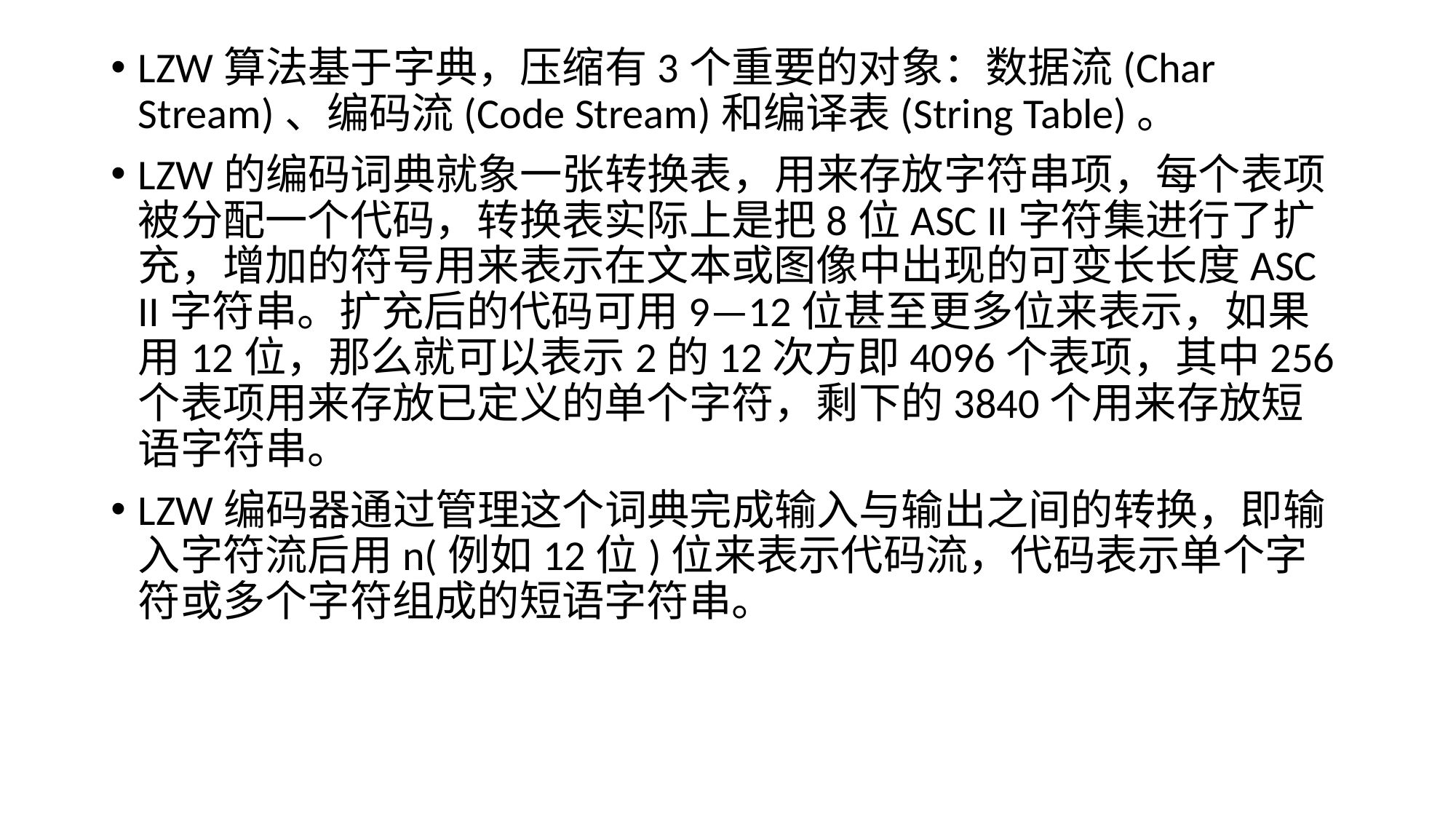

LZW算法基于字典，压缩有3个重要的对象：数据流(Char Stream)、编码流(Code Stream)和编译表(String Table)。
LZW的编码词典就象一张转换表，用来存放字符串项，每个表项被分配一个代码，转换表实际上是把8位ASC II字符集进行了扩充，增加的符号用来表示在文本或图像中出现的可变长长度ASC II字符串。扩充后的代码可用9—12位甚至更多位来表示，如果用12位，那么就可以表示2的12次方即4096个表项，其中256个表项用来存放已定义的单个字符，剩下的3840个用来存放短语字符串。
LZW编码器通过管理这个词典完成输入与输出之间的转换，即输入字符流后用n(例如12位)位来表示代码流，代码表示单个字符或多个字符组成的短语字符串。